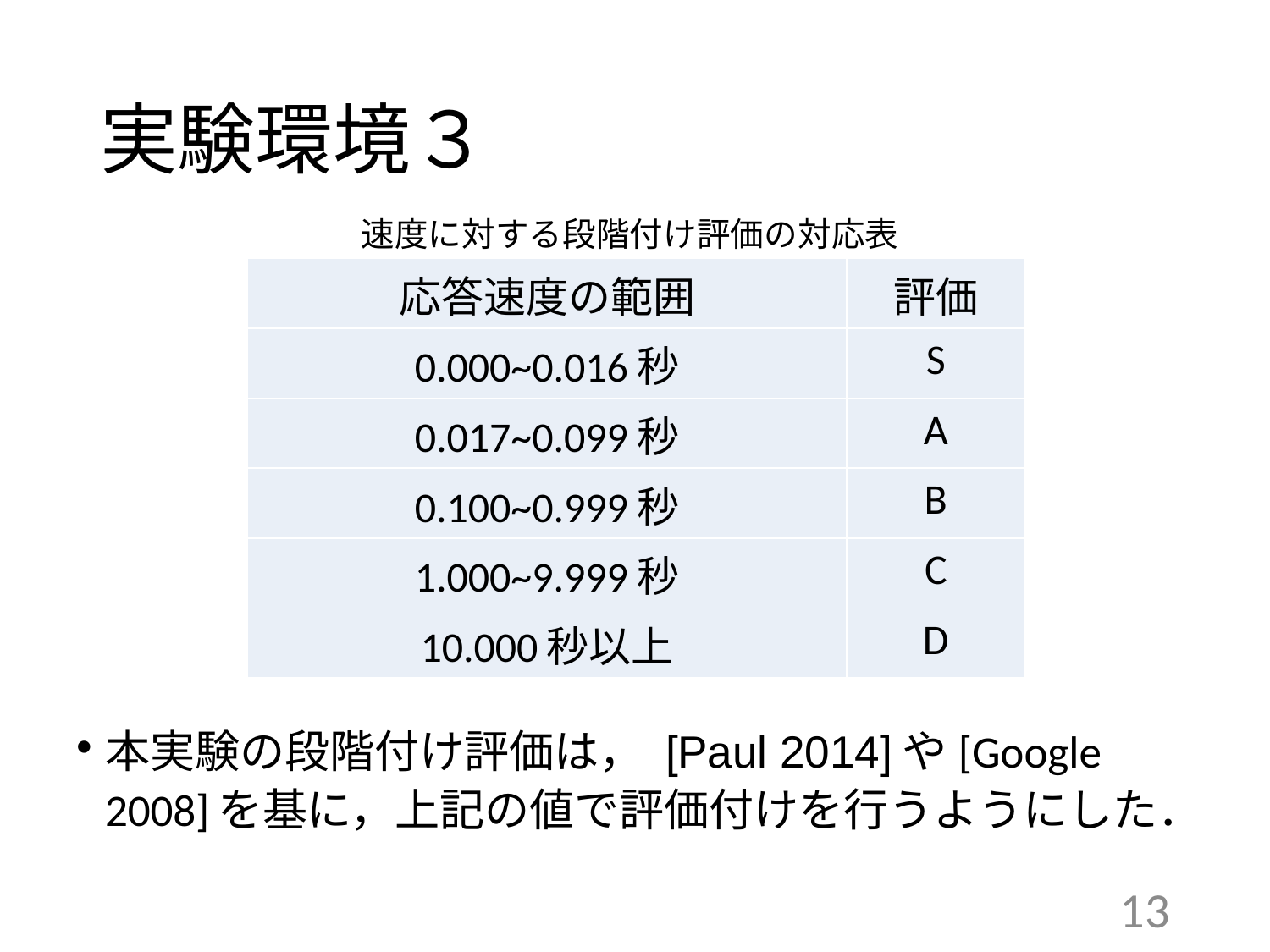

# 実験環境３
速度に対する段階付け評価の対応表
| 応答速度の範囲 | 評価 |
| --- | --- |
| 0.000~0.016秒 | S |
| 0.017~0.099秒 | A |
| 0.100~0.999秒 | B |
| 1.000~9.999秒 | C |
| 10.000秒以上 | D |
本実験の段階付け評価は， [Paul 2014]や[Google 2008]を基に，上記の値で評価付けを行うようにした．
13